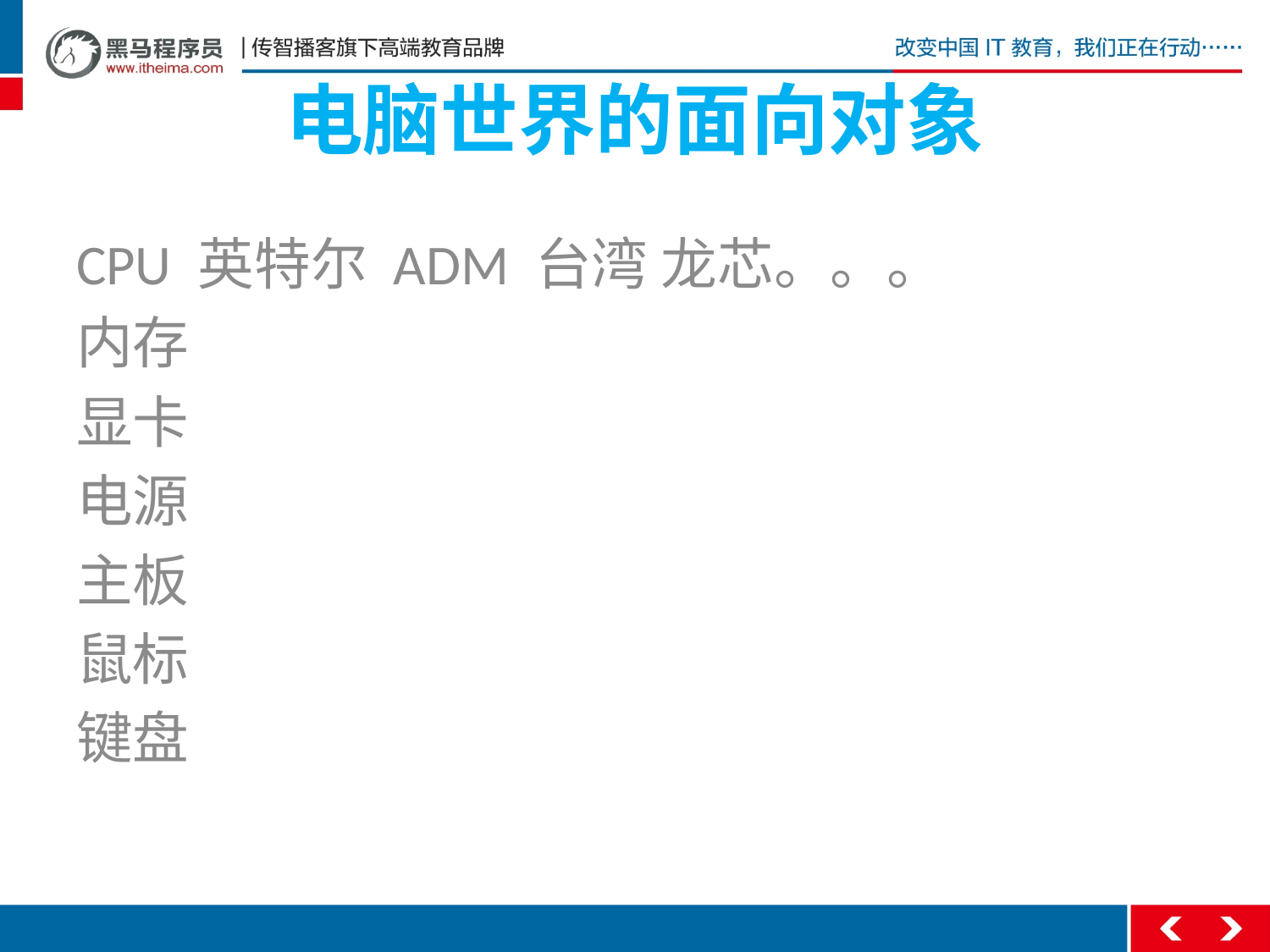

# 电脑世界的面向对象
CPU 英特尔 ADM 台湾 龙芯。。。
内存
显卡
电源
主板
鼠标
键盘